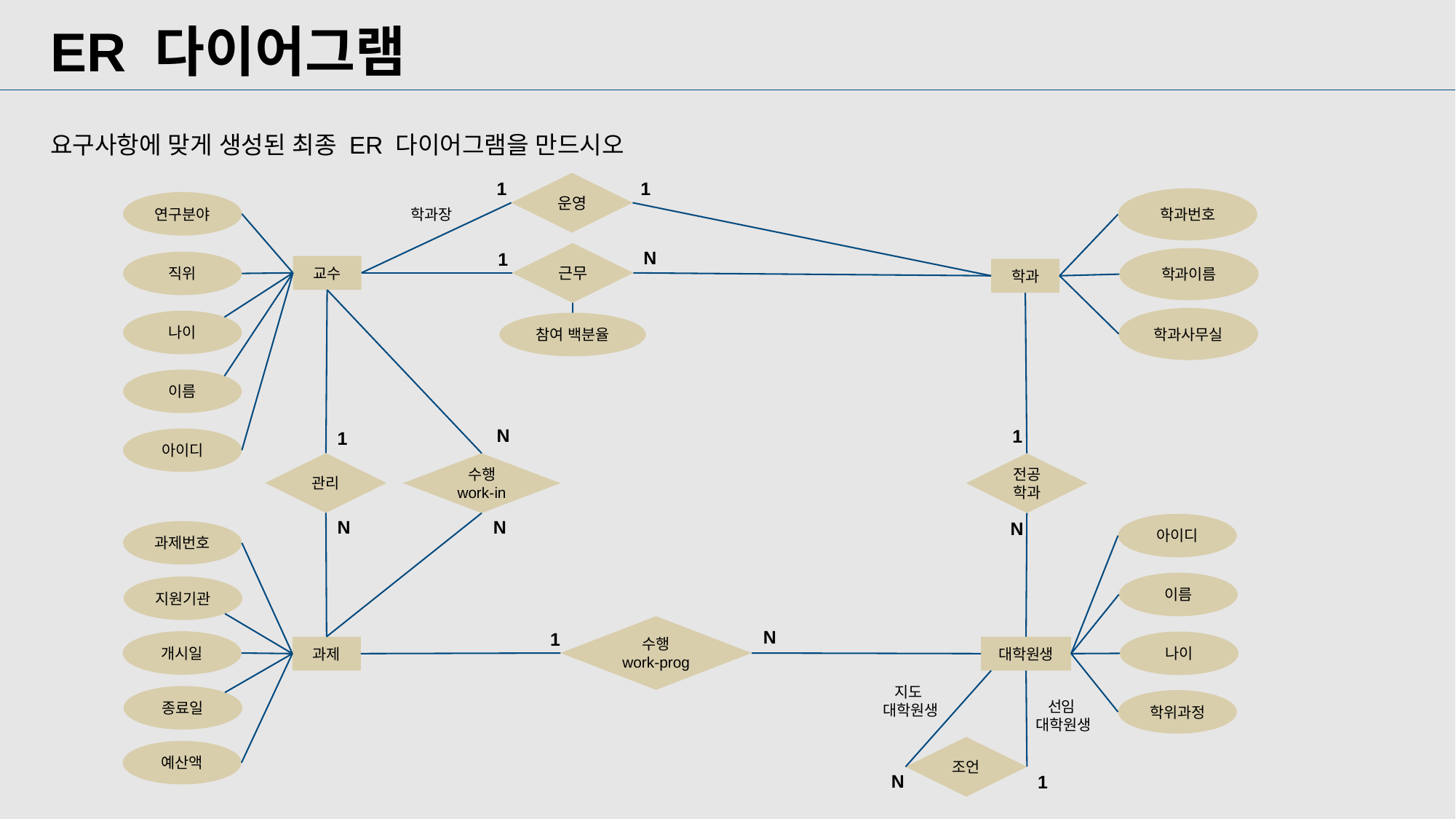

ER 다이어그램
요구사항에 맞게 생성된 최종 ER 다이어그램을 만드시오
운영
1
1
학과번호
연구분야
학과장
근무
N
1
학과이름
직위
교수
학과
학과사무실
나이
참여 백분율
이름
N
1
1
아이디
관리
수행
work-in
전공학과
N
N
N
아이디
과제번호
이름
지원기관
수행
work-prog
N
1
개시일
나이
과제
대학원생
지도
대학원생
종료일
학위과정
선임
대학원생
조언
예산액
N
1